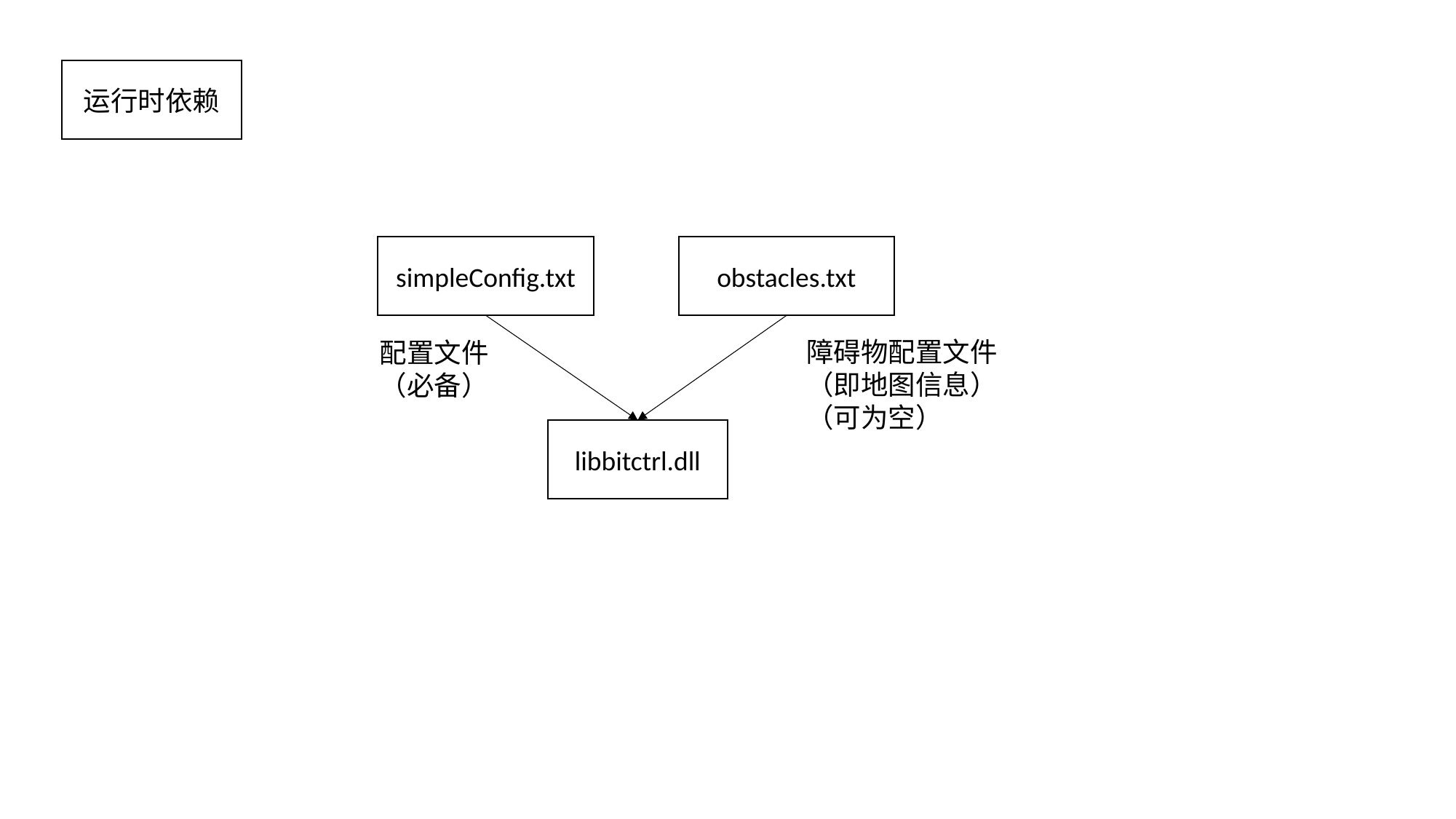

运行时依赖
simpleConfig.txt
obstacles.txt
障碍物配置文件
（即地图信息）
（可为空）
配置文件
（必备）
libbitctrl.dll